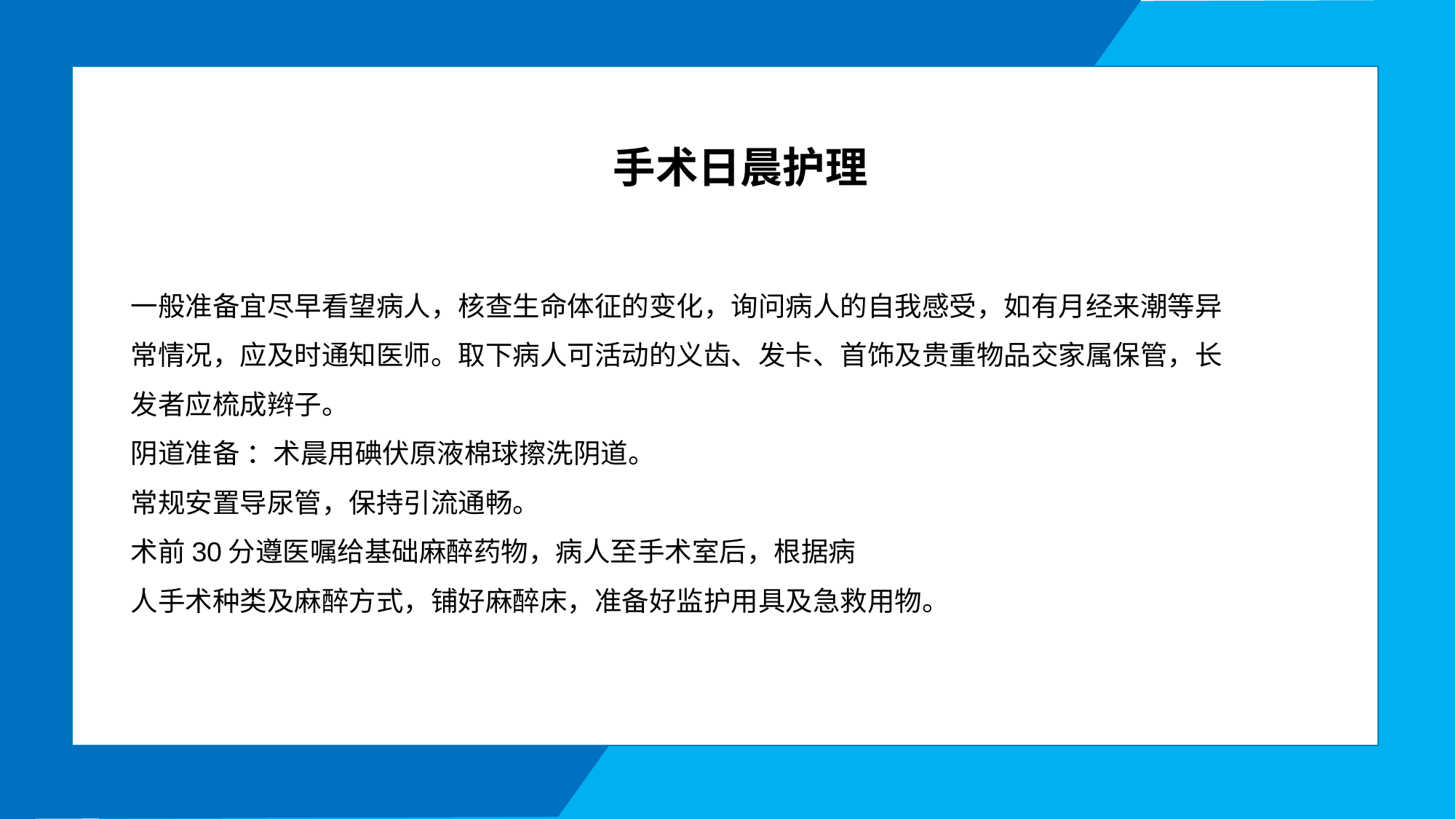

手术日晨护理
一般准备宜尽早看望病人，核查生命体征的变化，询问病人的自我感受，如有月经来潮等异常情况，应及时通知医师。取下病人可活动的义齿、发卡、首饰及贵重物品交家属保管，长发者应梳成辫子。
阴道准备 ：术晨用碘伏原液棉球擦洗阴道。
常规安置导尿管，保持引流通畅。
术前30分遵医嘱给基础麻醉药物，病人至手术室后，根据病
人手术种类及麻醉方式，铺好麻醉床，准备好监护用具及急救用物。